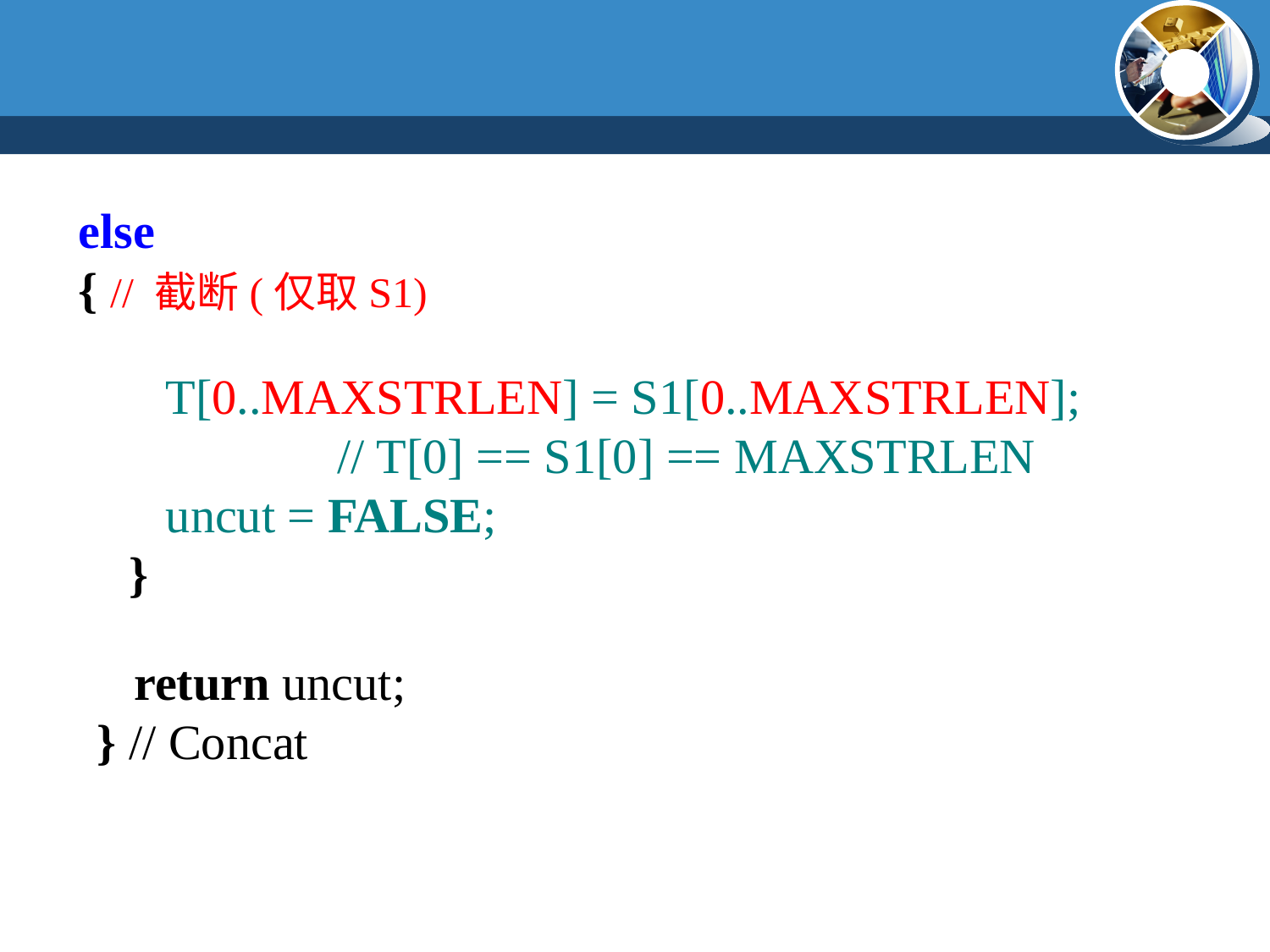

else
       { // 截断(仅取S1)
   T[0..MAXSTRLEN] = S1[0..MAXSTRLEN];
                 // T[0] == S1[0] == MAXSTRLEN
   uncut = FALSE;
}
   return uncut;
} // Concat